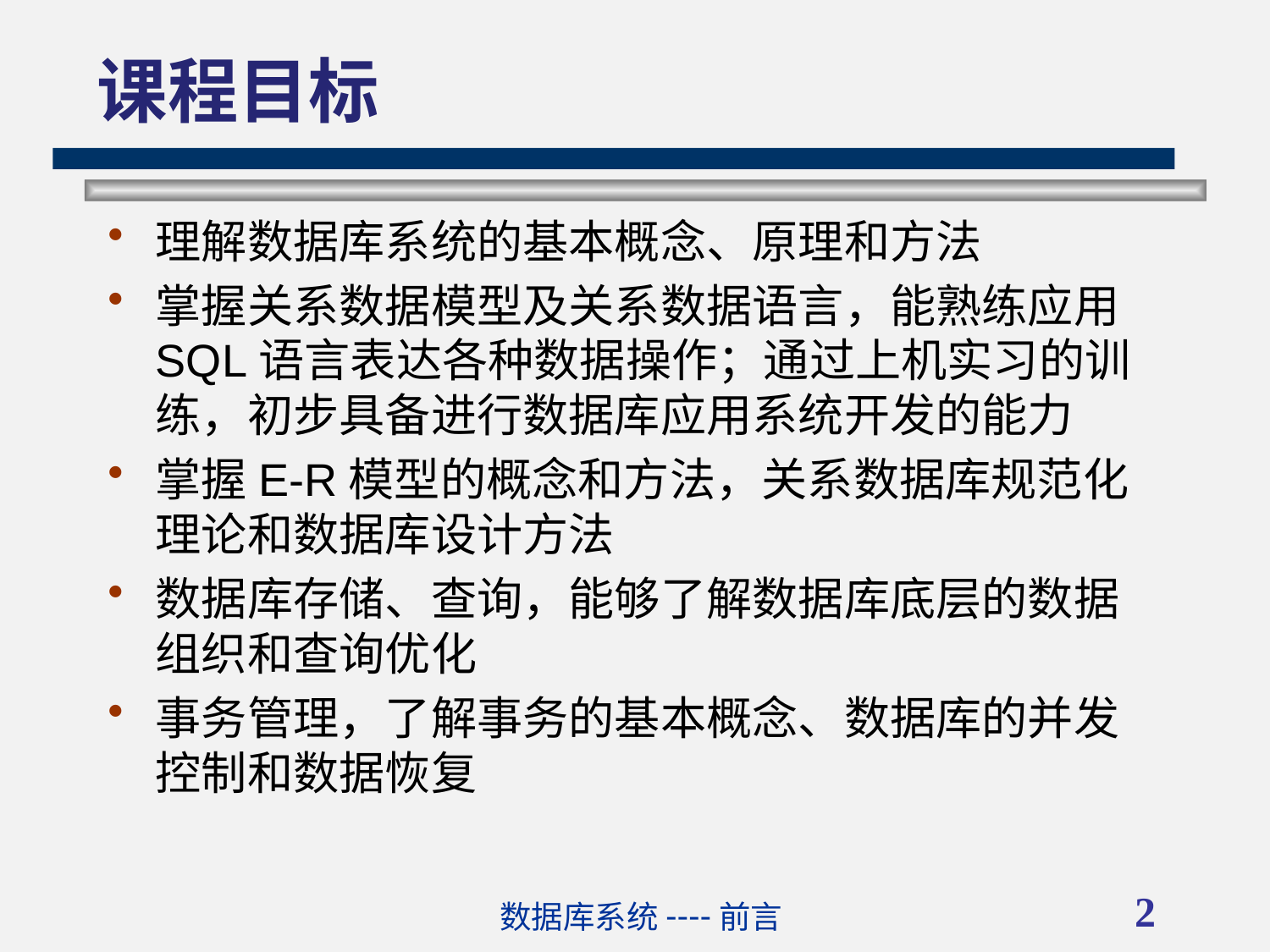

# 课程目标
理解数据库系统的基本概念、原理和方法
掌握关系数据模型及关系数据语言，能熟练应用SQL语言表达各种数据操作；通过上机实习的训练，初步具备进行数据库应用系统开发的能力
掌握E-R模型的概念和方法，关系数据库规范化理论和数据库设计方法
数据库存储、查询，能够了解数据库底层的数据组织和查询优化
事务管理，了解事务的基本概念、数据库的并发控制和数据恢复
2
数据库系统----前言